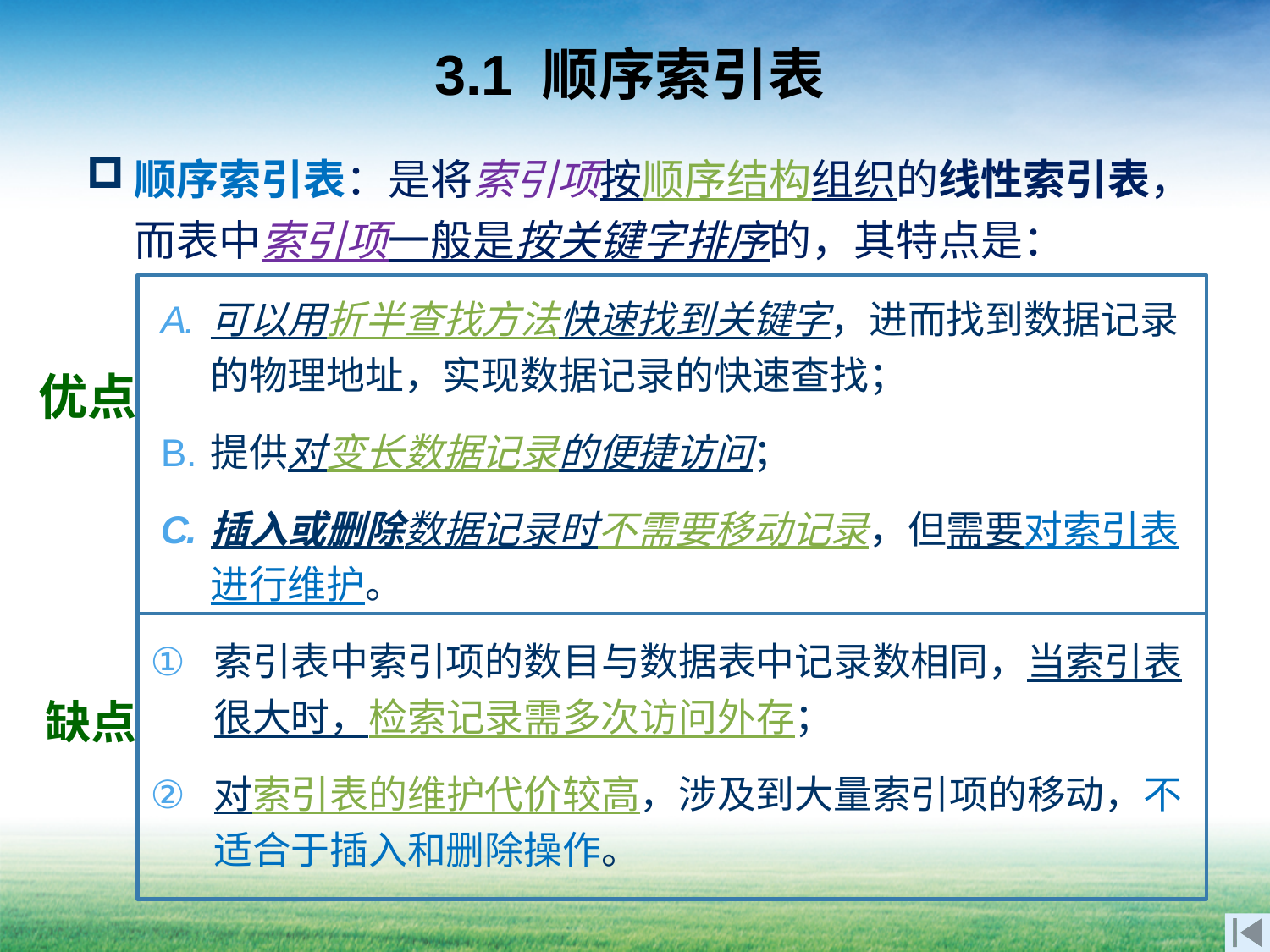

# 3.1 顺序索引表
顺序索引表：是将索引项按顺序结构组织的线性索引表，而表中索引项一般是按关键字排序的，其特点是：
可以用折半查找方法快速找到关键字，进而找到数据记录的物理地址，实现数据记录的快速查找；
提供对变长数据记录的便捷访问；
插入或删除数据记录时不需要移动记录，但需要对索引表进行维护。
索引表中索引项的数目与数据表中记录数相同，当索引表很大时，检索记录需多次访问外存；
对索引表的维护代价较高，涉及到大量索引项的移动，不适合于插入和删除操作。

优点

缺点